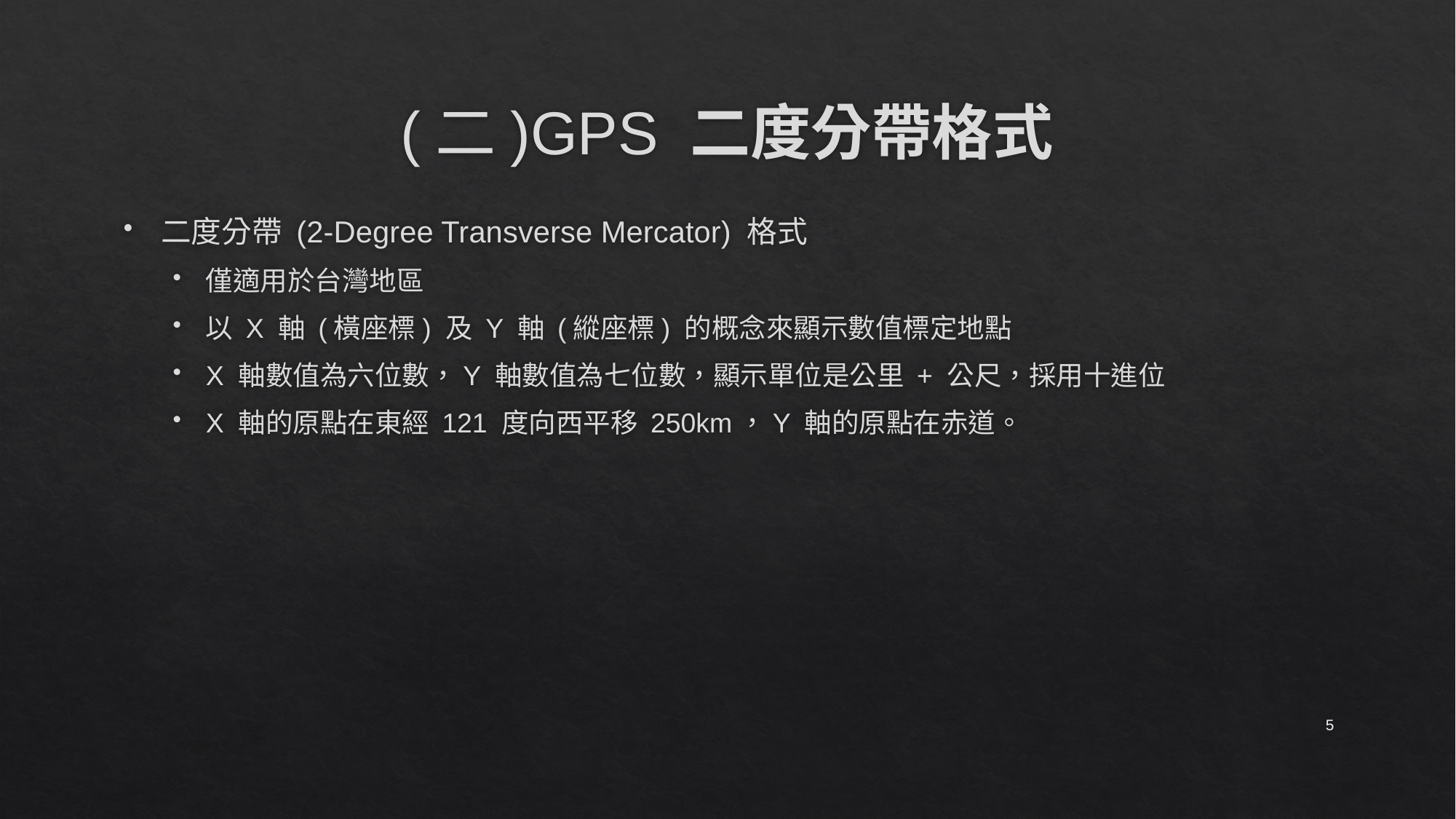

# (二)GPS 二度分帶格式
二度分帶 (2-Degree Transverse Mercator) 格式
僅適用於台灣地區
以 X 軸 (橫座標) 及 Y 軸 (縱座標) 的概念來顯示數值標定地點
X 軸數值為六位數，Y 軸數值為七位數，顯示單位是公里 + 公尺，採用十進位
X 軸的原點在東經 121 度向西平移 250km，Y 軸的原點在赤道。
5